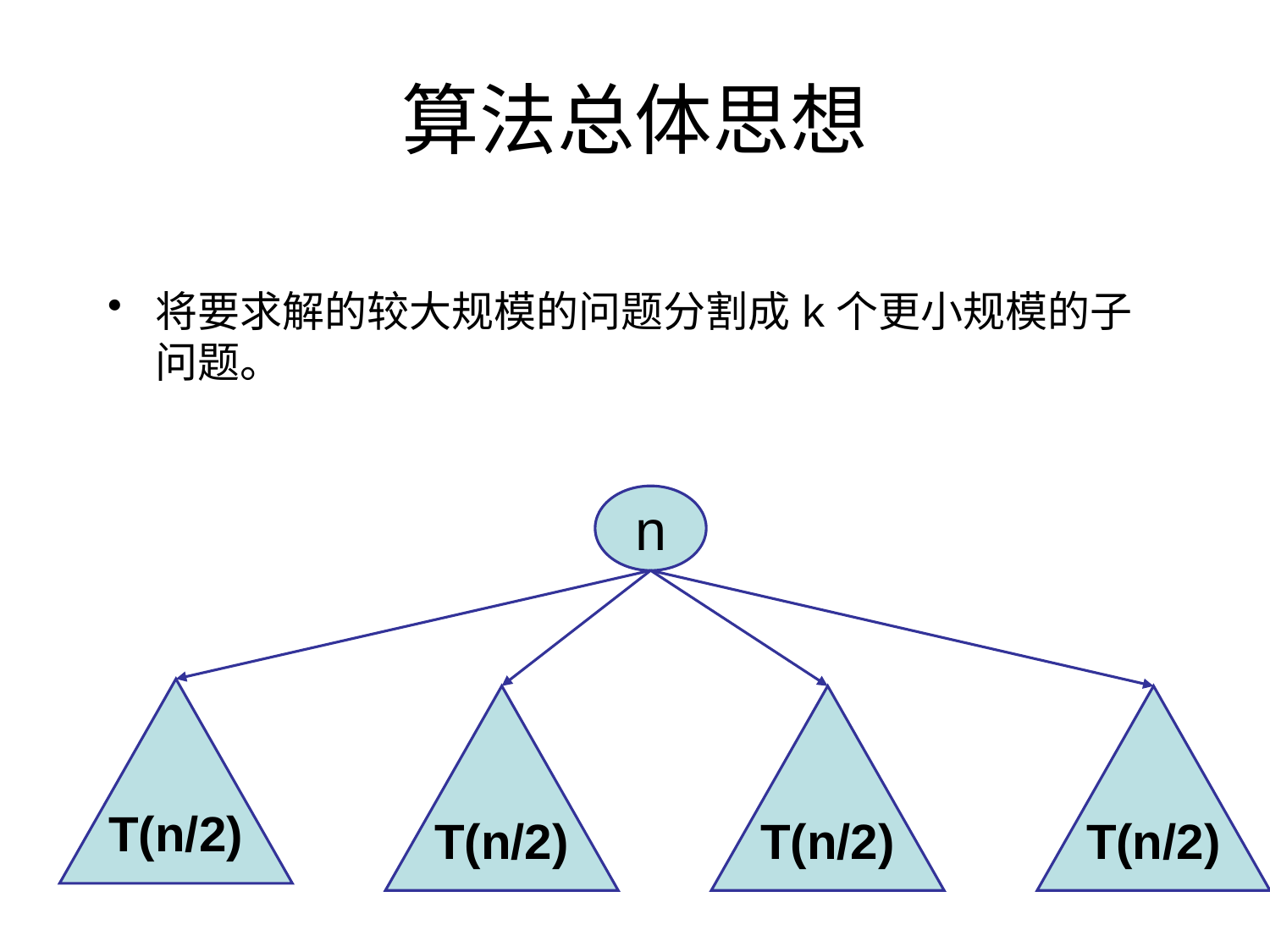

# 算法总体思想

将要求解的较大规模的问题分割成k个更小规模的子问题。
n
T(n/2)
T(n/2)
T(n/2)
T(n/2)